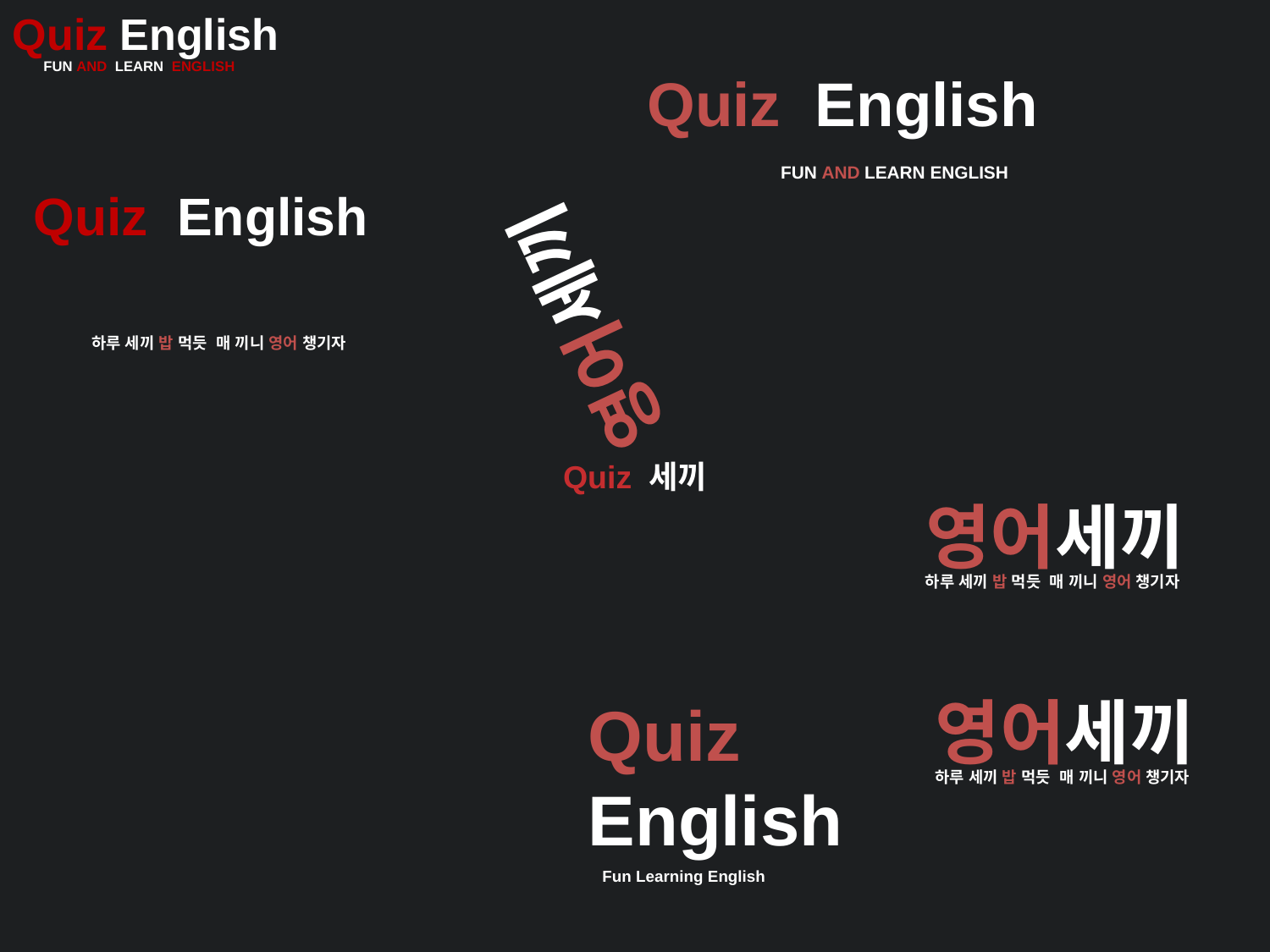

Quiz English
       FUN AND  LEARN  ENGLISH
 Quiz  English
                   FUN AND LEARN ENGLISH
영어세끼
하루 세끼 밥 먹듯  매 끼니 영어 챙기자
Quiz  English
Quiz 세끼
영어세끼
하루 세끼 밥 먹듯  매 끼니 영어 챙기자
영어세끼
하루 세끼 밥 먹듯  매 끼니 영어 챙기자
Quiz English
 Fun Learning English